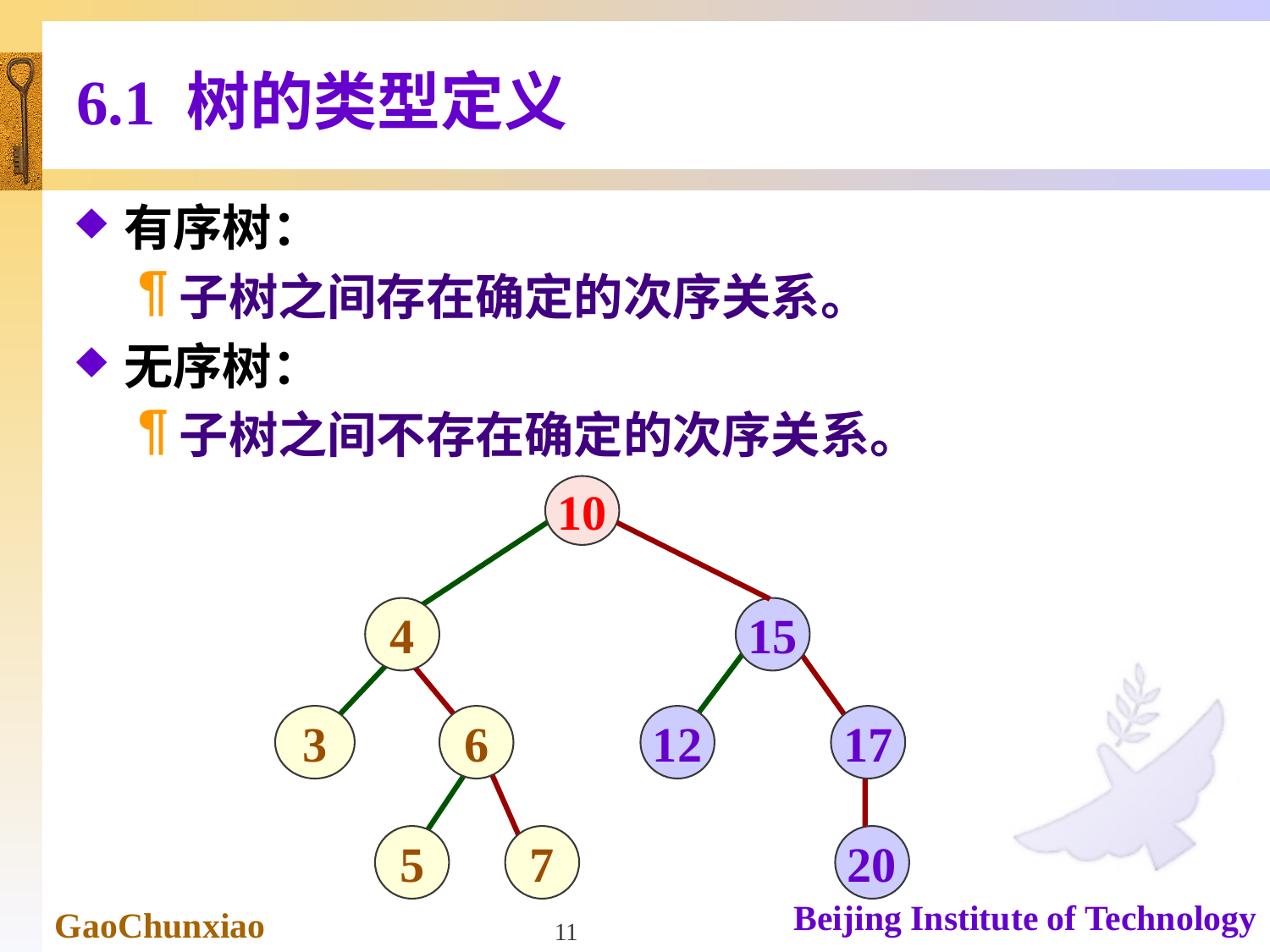

# 6.1 树的类型定义
有序树：
子树之间存在确定的次序关系。
无序树：
子树之间不存在确定的次序关系。

10

4
15

3
6
12
17

5
7
20
11